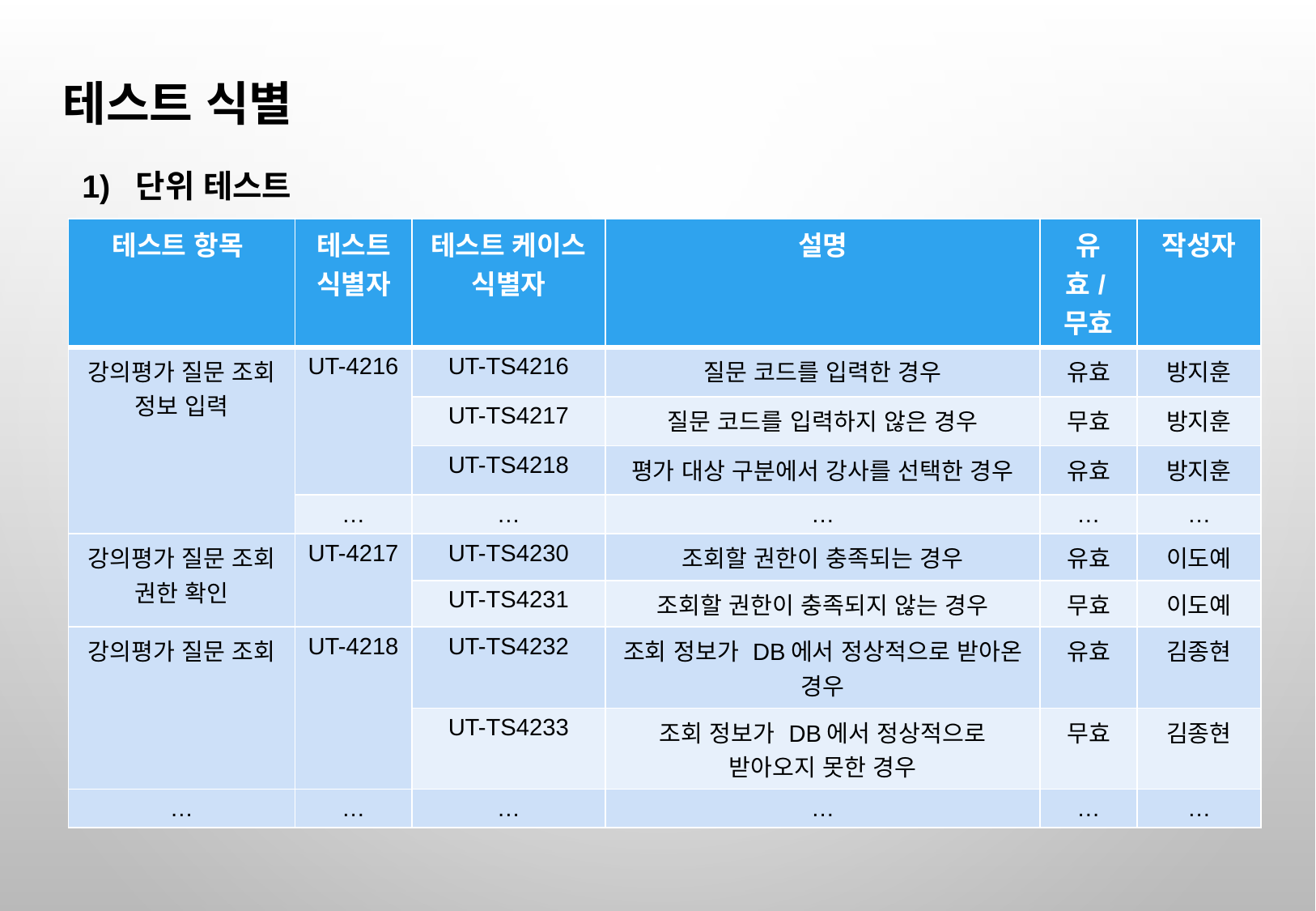

테스트 식별
1)  단위 테스트

| 테스트 항목 | 테스트 식별자 | 테스트 케이스 식별자 | 설명 | 유효/무효 | 작성자 |
| --- | --- | --- | --- | --- | --- |
| 강의평가 질문 조회 정보 입력 | UT-4216 | UT-TS4216 | 질문 코드를 입력한 경우 | 유효 | 방지훈 |
|  |  | UT-TS4217 | 질문 코드를 입력하지 않은 경우 | 무효 | 방지훈 |
|  |  | UT-TS4218 | 평가 대상 구분에서 강사를 선택한 경우 | 유효 | 방지훈 |
|  | … | … | … | … | … |
| 강의평가 질문 조회 권한 확인 | UT-4217 | UT-TS4230 | 조회할 권한이 충족되는 경우 | 유효 | 이도예 |
|  |  | UT-TS4231 | 조회할 권한이 충족되지 않는 경우 | 무효 | 이도예 |
| 강의평가 질문 조회 | UT-4218 | UT-TS4232 | 조회 정보가 DB에서 정상적으로 받아온 경우 | 유효 | 김종현 |
|  |  | UT-TS4233 | 조회 정보가 DB에서 정상적으로 받아오지 못한 경우 | 무효 | 김종현 |
| … | … | … | … | … | … |
45